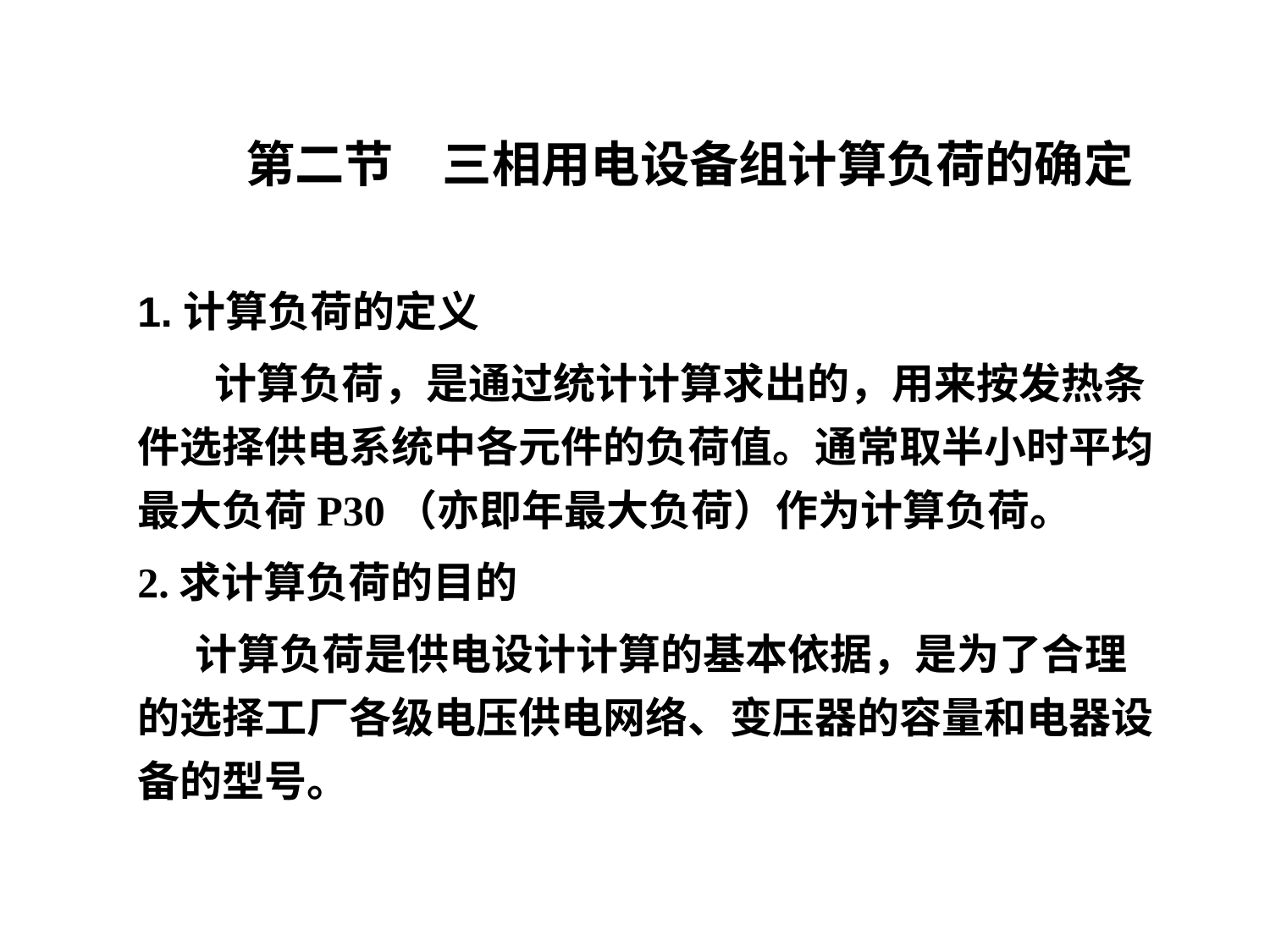

# 第二节　三相用电设备组计算负荷的确定
1.计算负荷的定义
       计算负荷，是通过统计计算求出的，用来按发热条件选择供电系统中各元件的负荷值。通常取半小时平均最大负荷P30（亦即年最大负荷）作为计算负荷。
2.求计算负荷的目的
     计算负荷是供电设计计算的基本依据，是为了合理的选择工厂各级电压供电网络、变压器的容量和电器设备的型号。